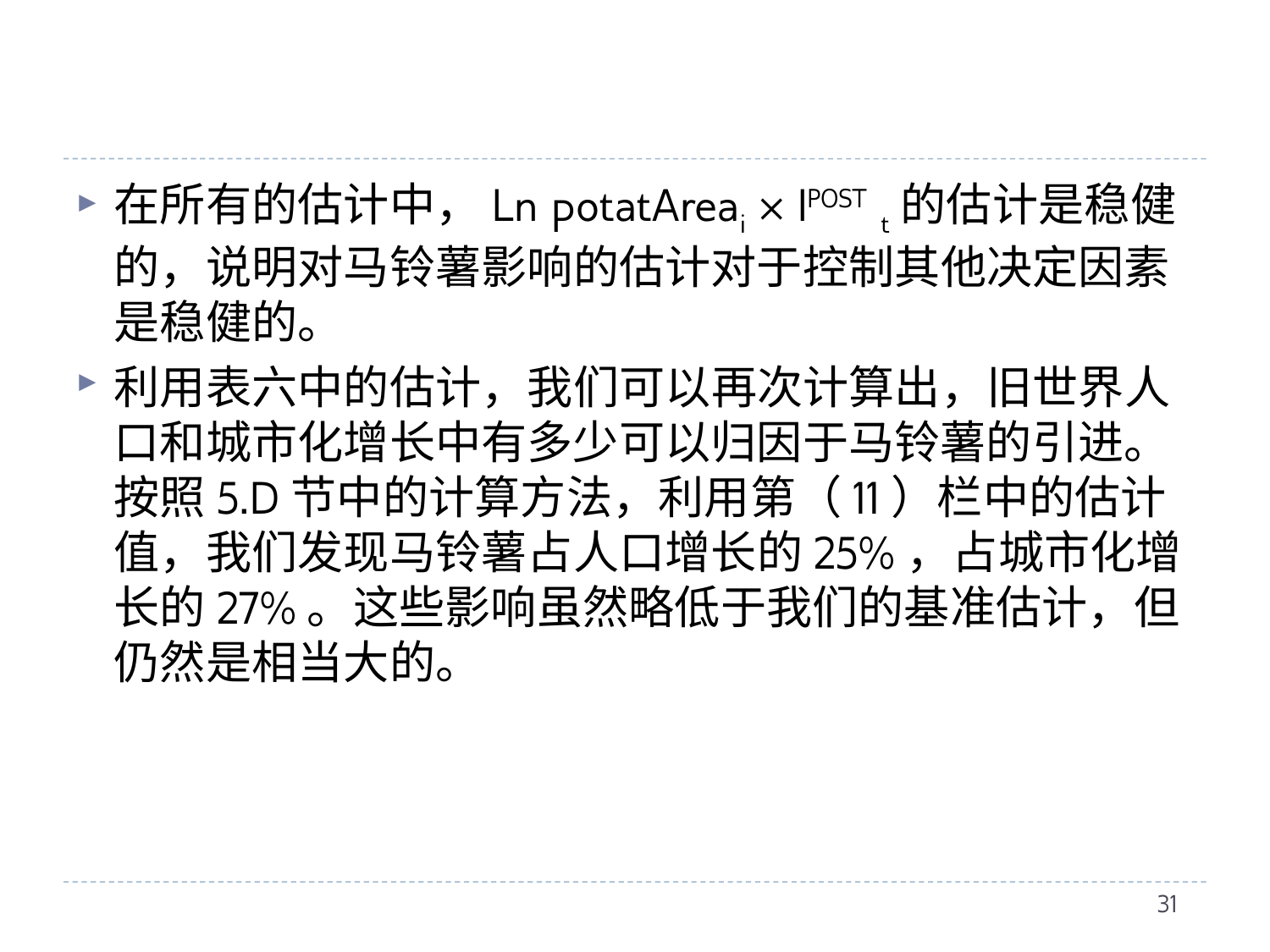

在所有的估计中，Ln potatAreai × IPOST t的估计是稳健的，说明对马铃薯影响的估计对于控制其他决定因素是稳健的。
利用表六中的估计，我们可以再次计算出，旧世界人口和城市化增长中有多少可以归因于马铃薯的引进。按照5.D节中的计算方法，利用第（11）栏中的估计值，我们发现马铃薯占人口增长的25%，占城市化增长的27%。这些影响虽然略低于我们的基准估计，但仍然是相当大的。

31